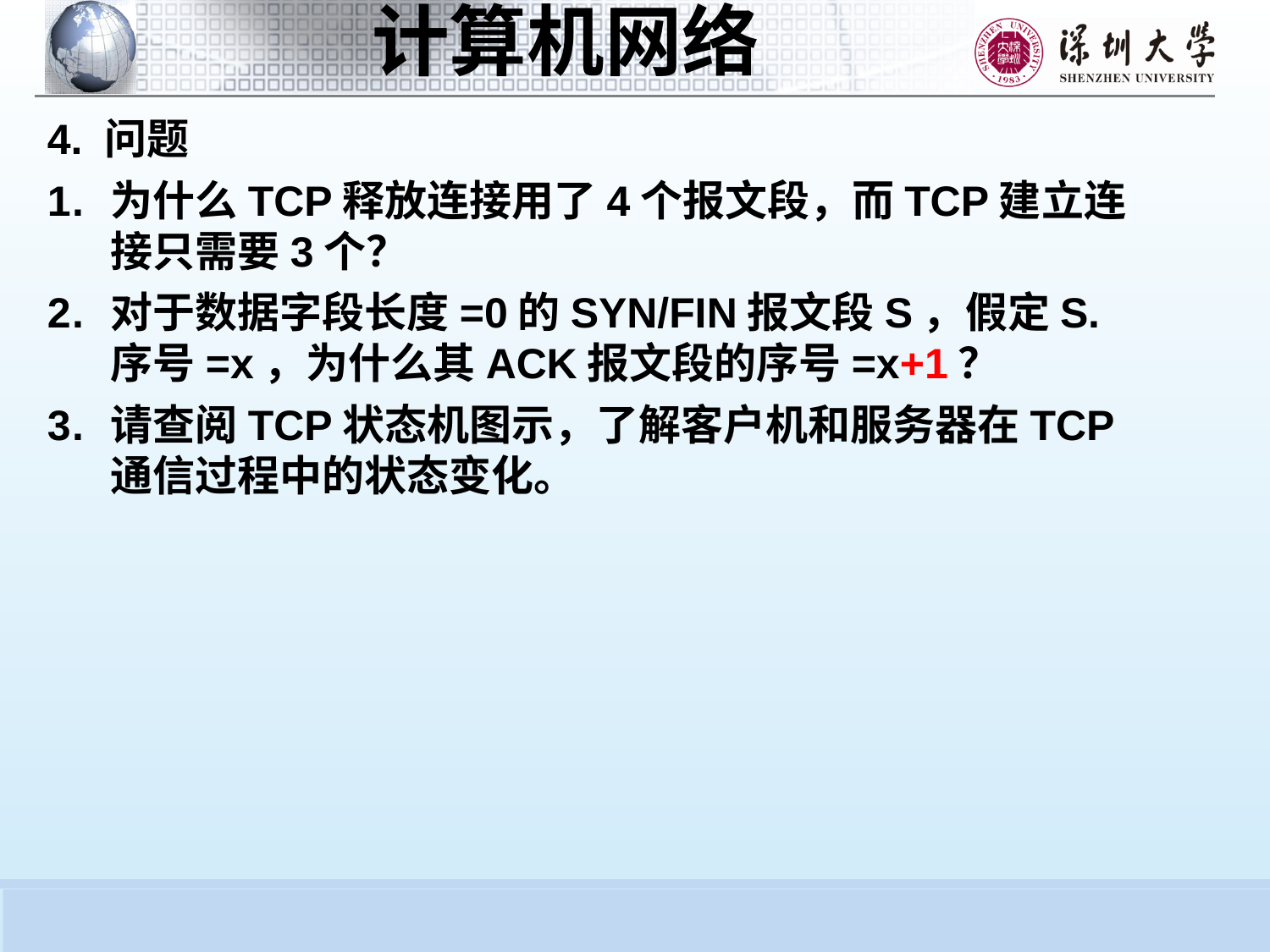

4. 问题
为什么TCP释放连接用了4个报文段，而TCP建立连接只需要3个？
对于数据字段长度=0的SYN/FIN报文段S，假定S.序号=x，为什么其ACK报文段的序号=x+1？
请查阅TCP状态机图示，了解客户机和服务器在TCP通信过程中的状态变化。